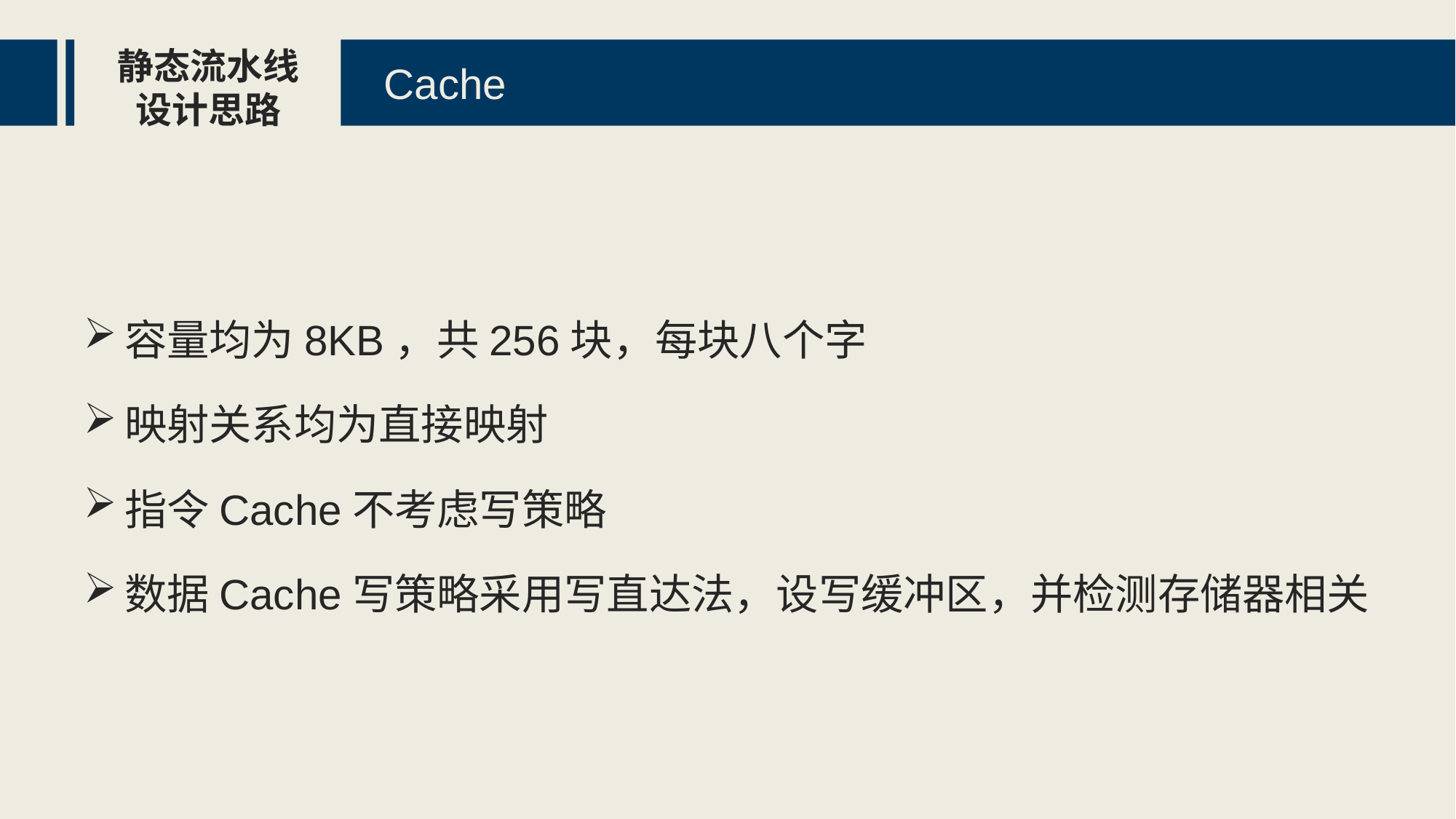

静态流水线设计思路

Cache
容量均为8KB，共256块，每块八个字
映射关系均为直接映射
指令Cache不考虑写策略
数据Cache写策略采用写直达法，设写缓冲区，并检测存储器相关